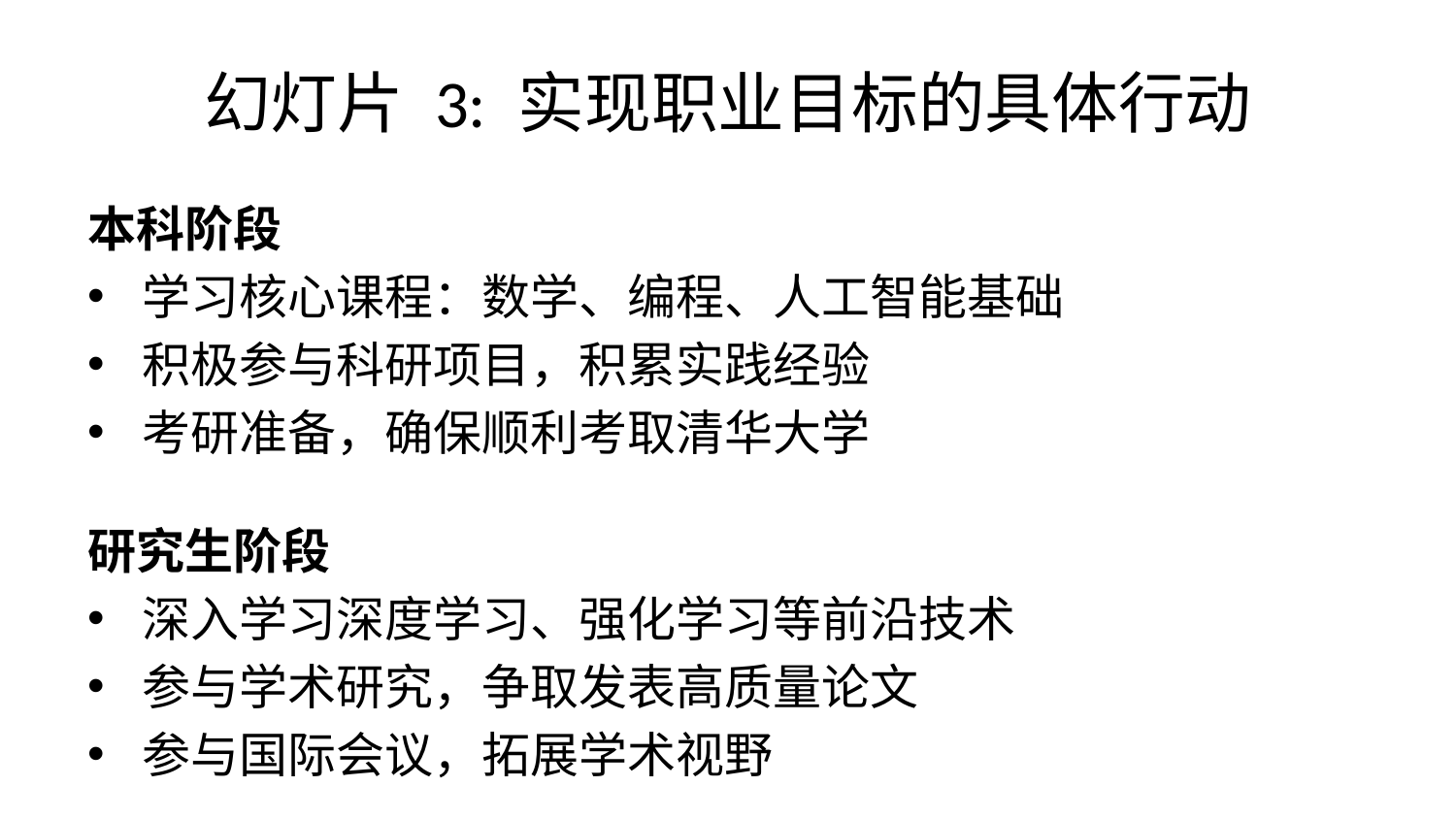

# 幻灯片 3: 实现职业目标的具体行动
本科阶段
学习核心课程：数学、编程、人工智能基础
积极参与科研项目，积累实践经验
考研准备，确保顺利考取清华大学
研究生阶段
深入学习深度学习、强化学习等前沿技术
参与学术研究，争取发表高质量论文
参与国际会议，拓展学术视野
毕业后
加入OpenAI，开展技术研发工作
推动AI技术的应用和落地，致力于社会化普及